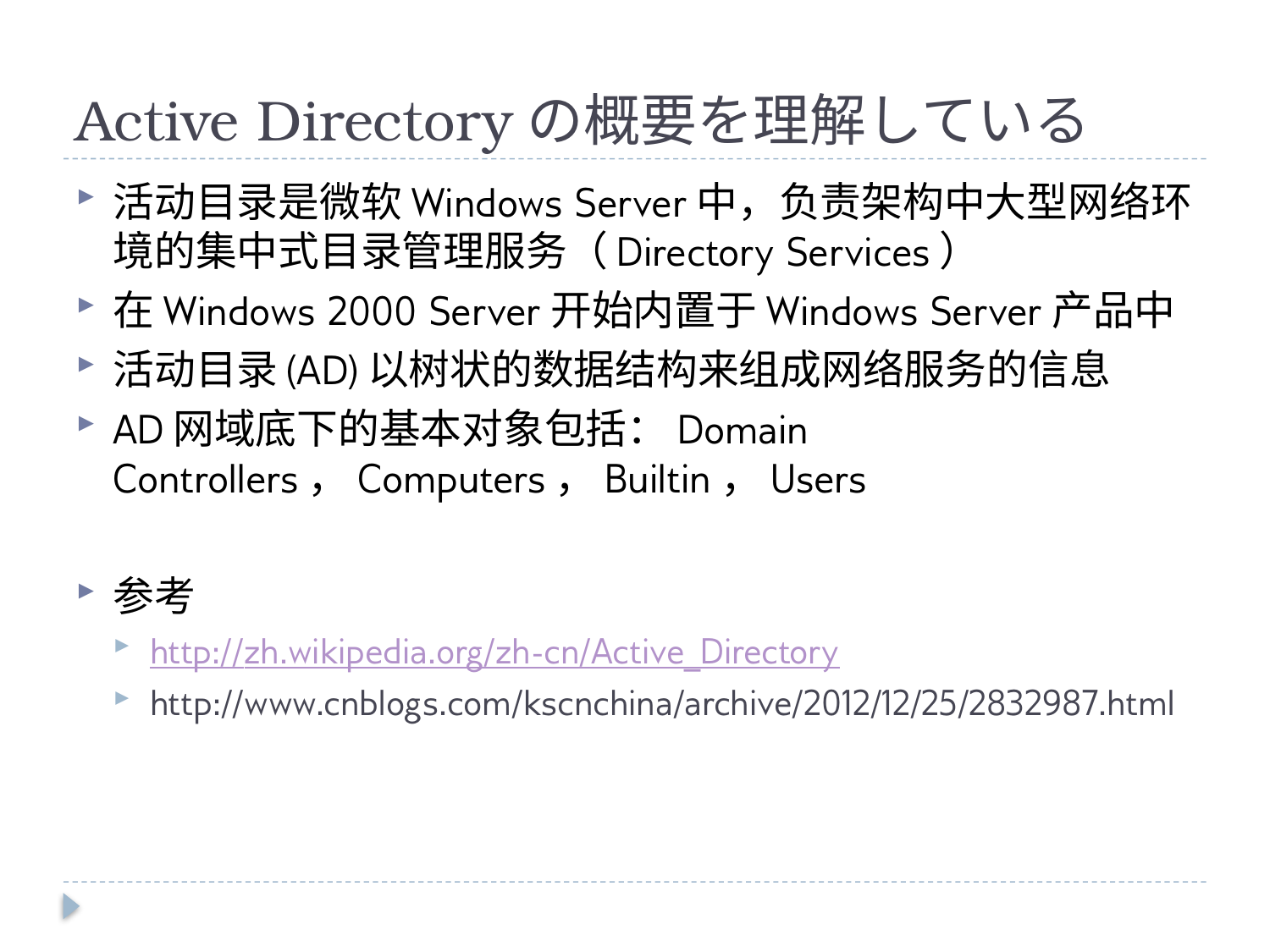

# Active Directoryの概要を理解している
活动目录是微软Windows Server中，负责架构中大型网络环境的集中式目录管理服务（Directory Services）
在Windows 2000 Server开始内置于Windows Server产品中
活动目录(AD)以树状的数据结构来组成网络服务的信息
AD网域底下的基本对象包括：Domain Controllers，Computers，Builtin，Users

参考
http://zh.wikipedia.org/zh-cn/Active_Directory
http://www.cnblogs.com/kscnchina/archive/2012/12/25/2832987.html